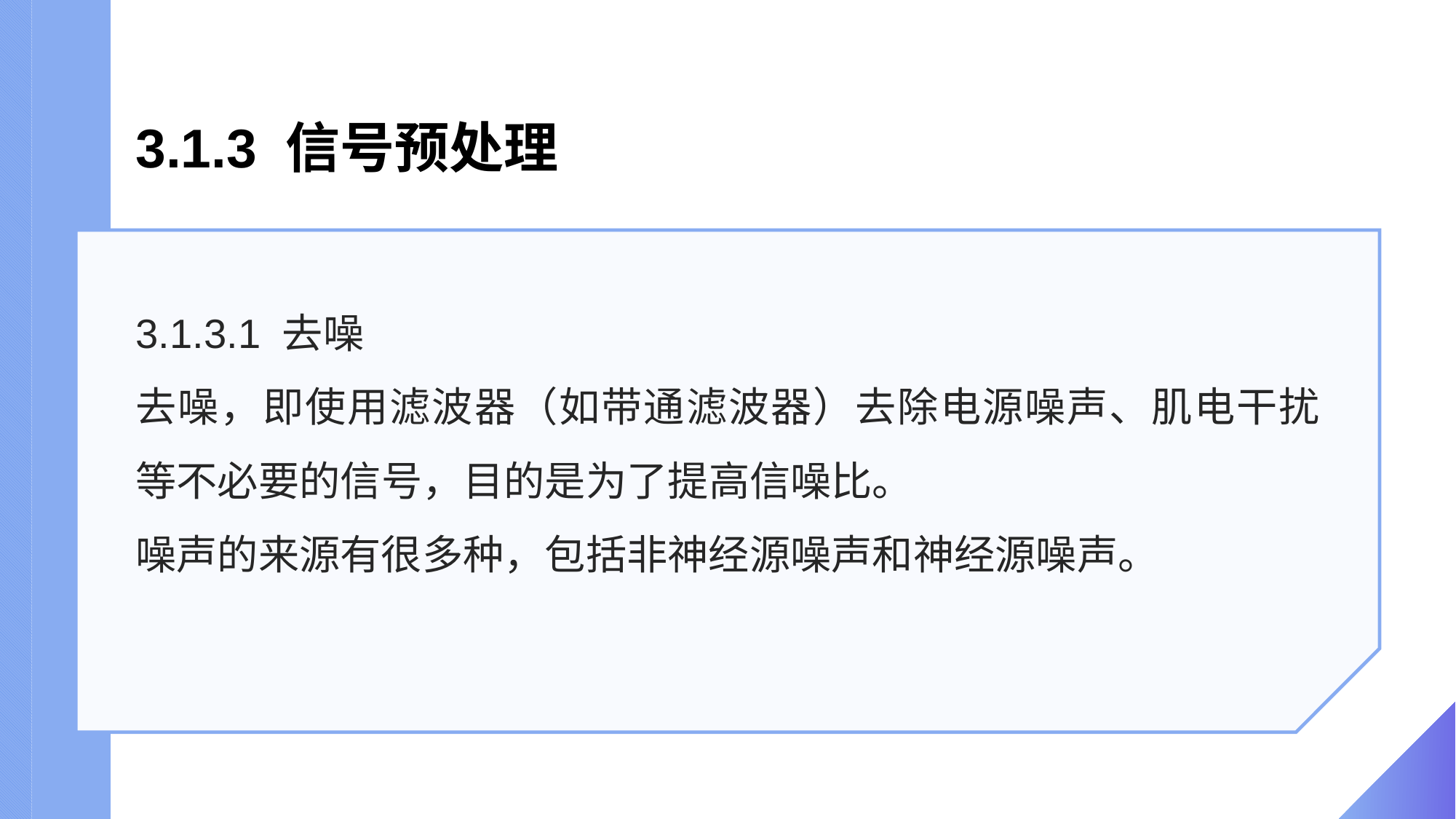

# 3.1.3 信号预处理
3.1.3.1 去噪
去噪，即使用滤波器（如带通滤波器）去除电源噪声、肌电干扰等不必要的信号，目的是为了提高信噪比。
噪声的来源有很多种，包括非神经源噪声和神经源噪声。